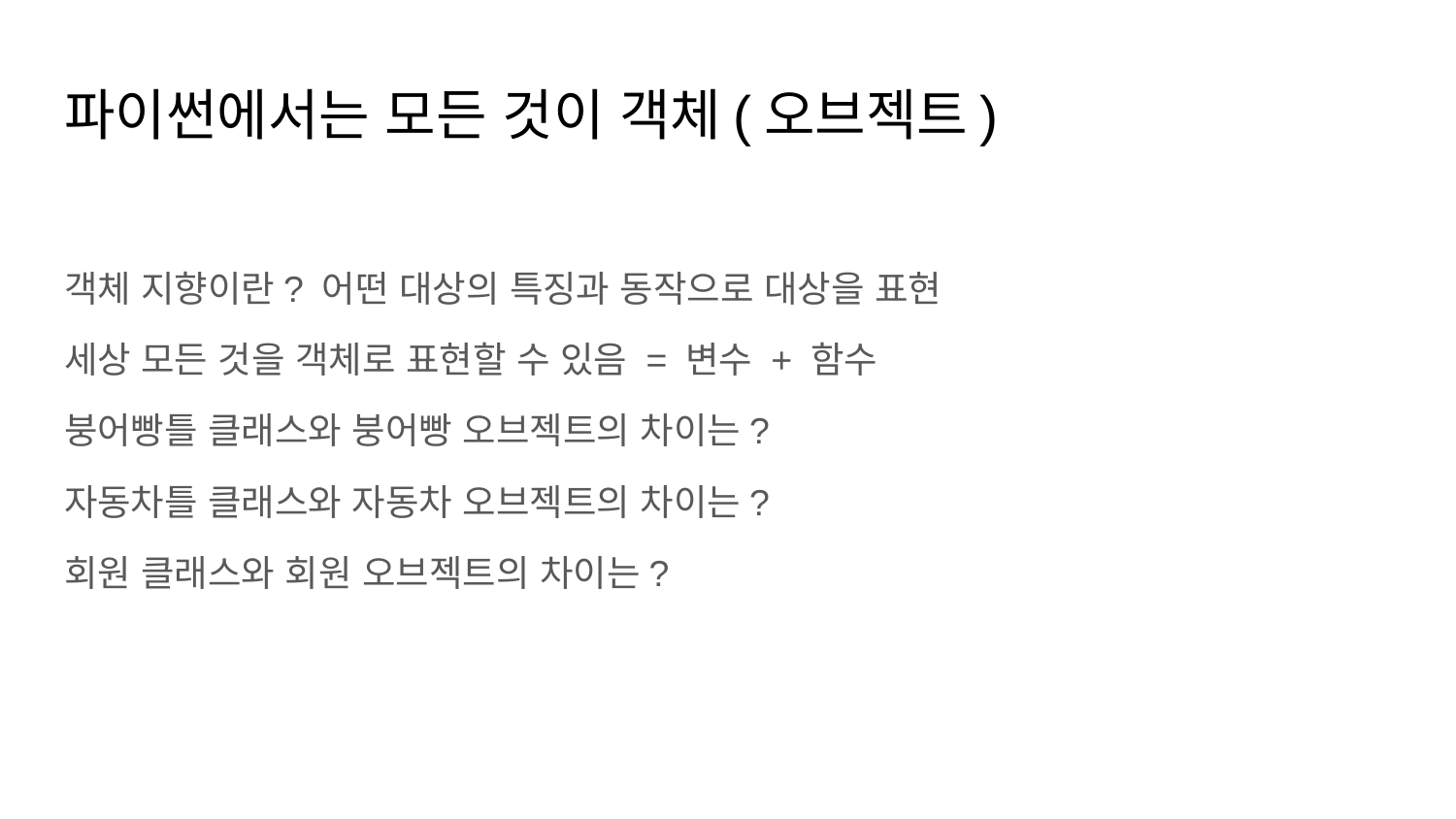

# 파이썬에서는 모든 것이 객체(오브젝트)

객체 지향이란? 어떤 대상의 특징과 동작으로 대상을 표현
세상 모든 것을 객체로 표현할 수 있음 = 변수 + 함수
붕어빵틀 클래스와 붕어빵 오브젝트의 차이는?
자동차틀 클래스와 자동차 오브젝트의 차이는?
회원 클래스와 회원 오브젝트의 차이는?